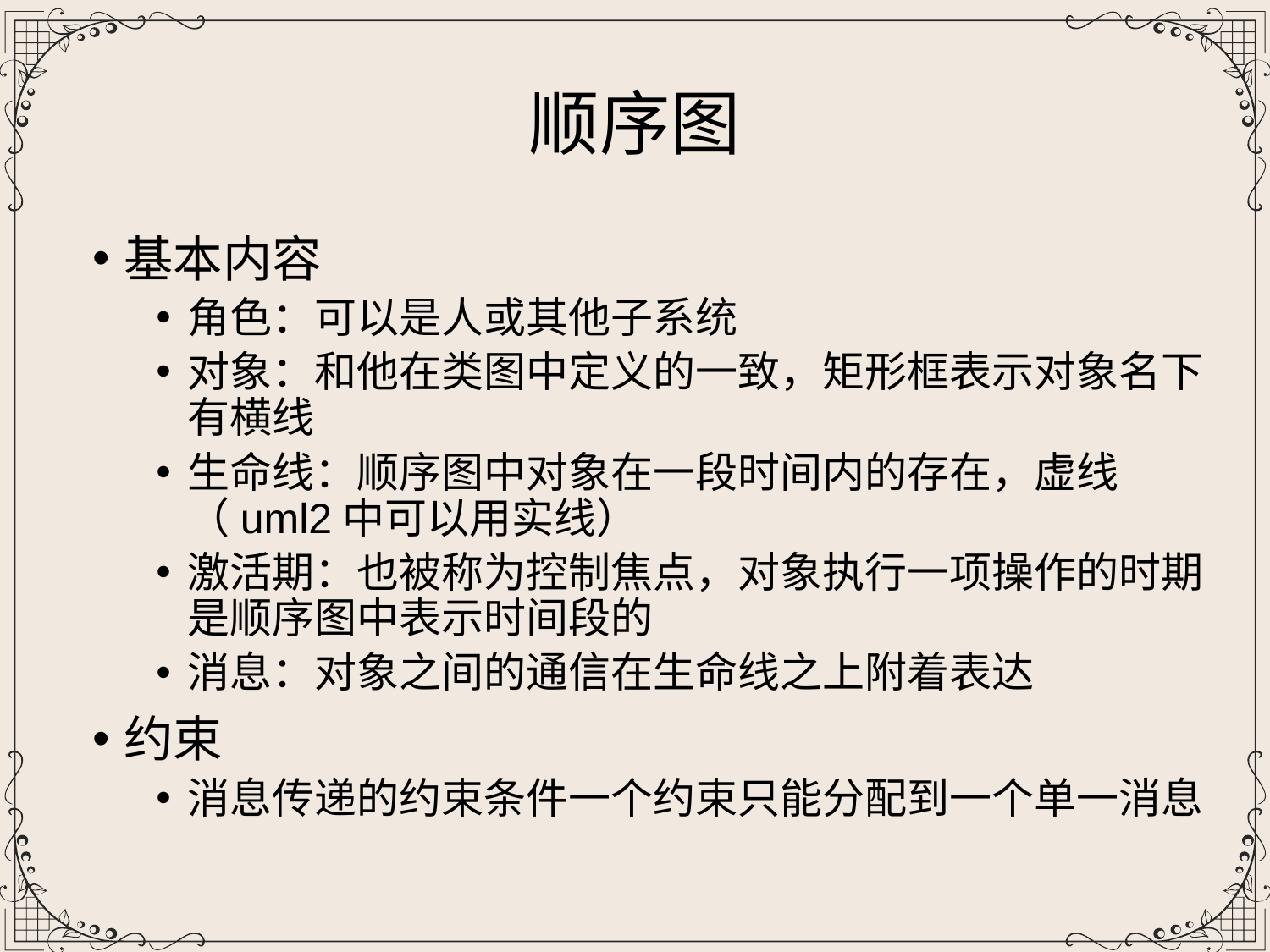

顺序图
基本内容
角色：可以是人或其他子系统
对象：和他在类图中定义的一致，矩形框表示对象名下有横线
生命线：顺序图中对象在一段时间内的存在，虚线（uml2中可以用实线）
激活期：也被称为控制焦点，对象执行一项操作的时期 是顺序图中表示时间段的
消息：对象之间的通信在生命线之上附着表达
约束
消息传递的约束条件一个约束只能分配到一个单一消息